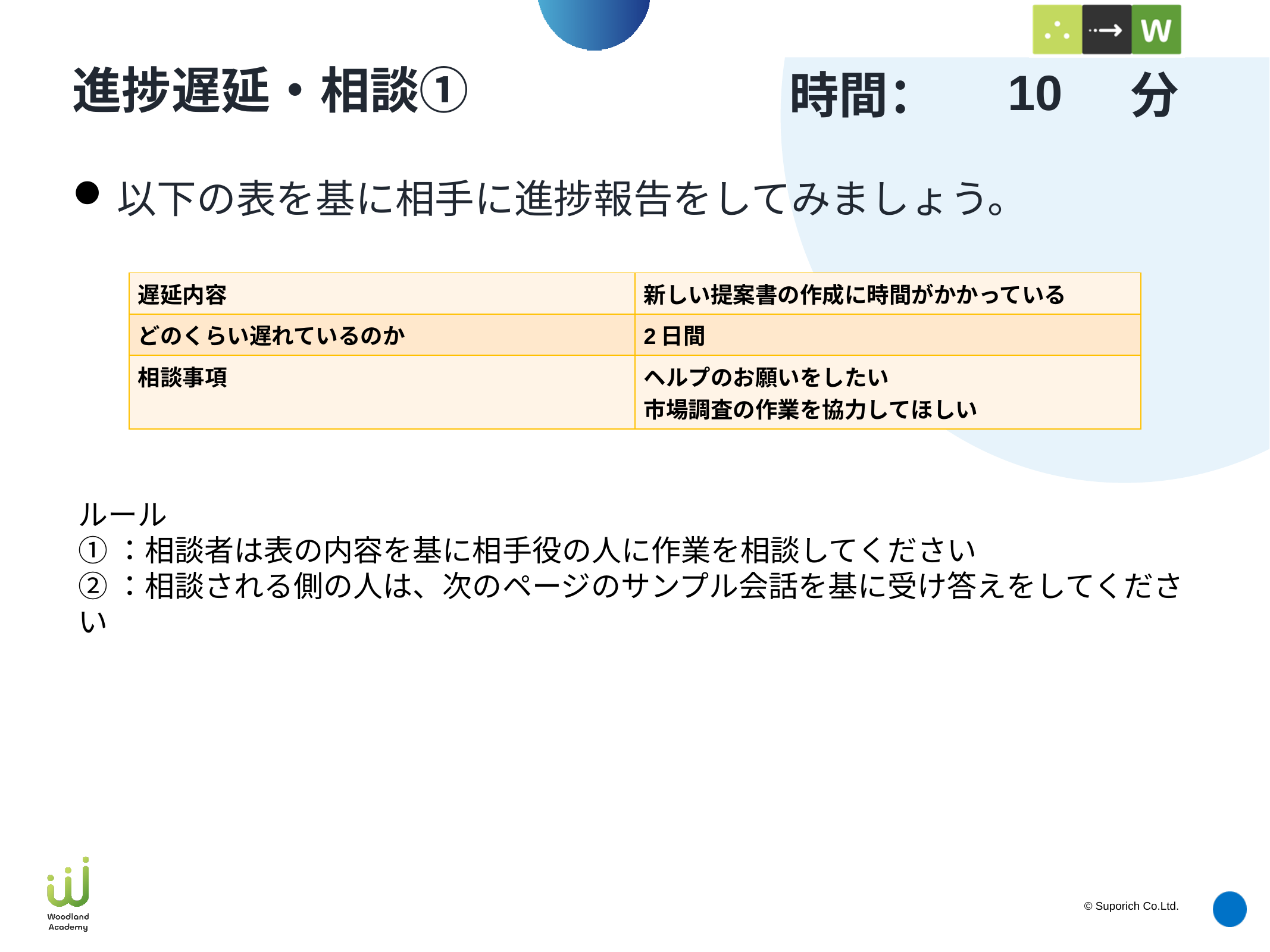

10
# 進捗遅延・相談①
以下の表を基に相手に進捗報告をしてみましょう。
| 遅延内容 | 新しい提案書の作成に時間がかかっている |
| --- | --- |
| どのくらい遅れているのか | 2日間 |
| 相談事項 | ヘルプのお願いをしたい 市場調査の作業を協力してほしい |
ルール
①：相談者は表の内容を基に相手役の人に作業を相談してください
②：相談される側の人は、次のページのサンプル会話を基に受け答えをしてください